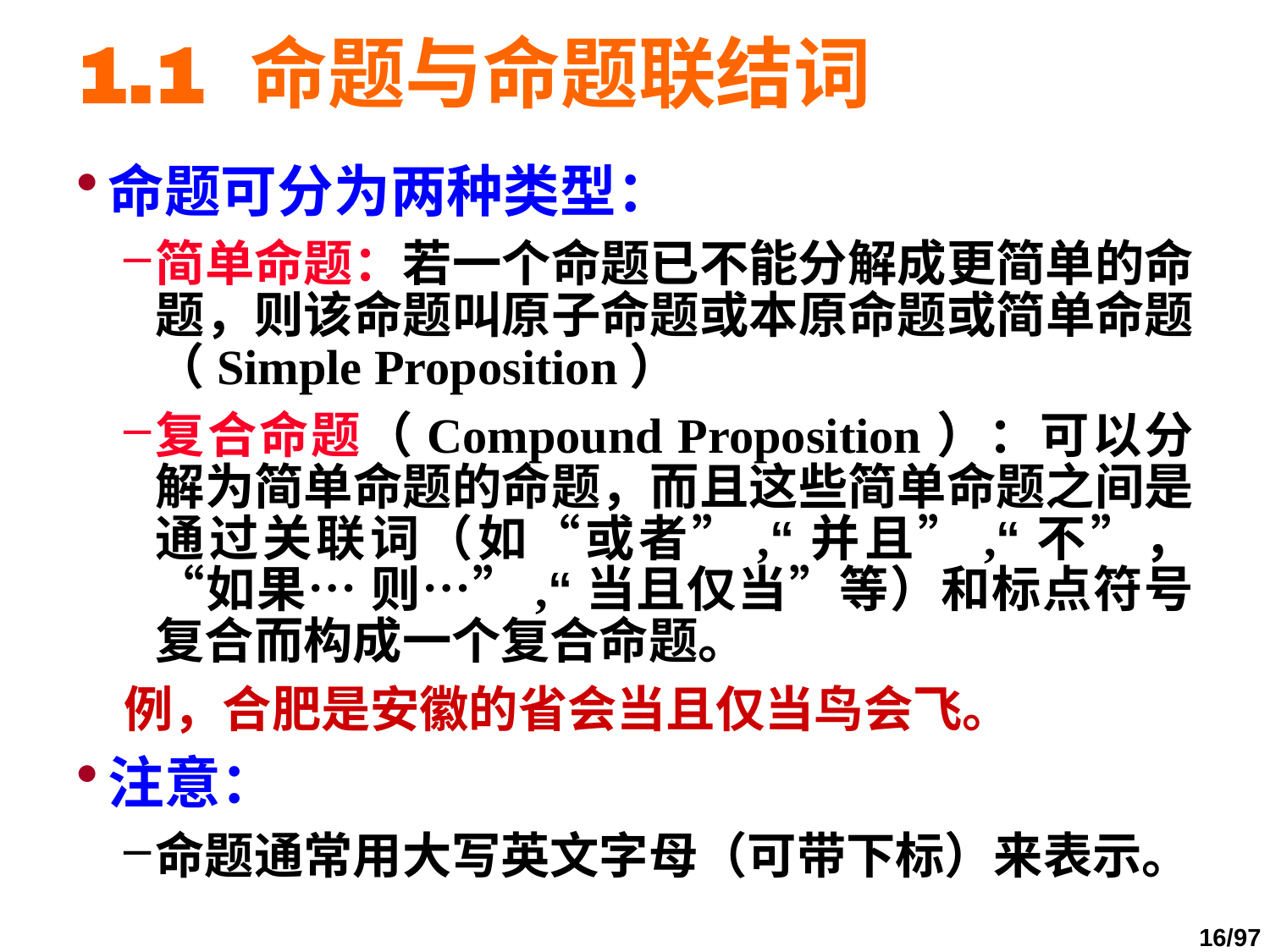

# 1.1 命题与命题联结词

命题可分为两种类型：
简单命题：若一个命题已不能分解成更简单的命题，则该命题叫原子命题或本原命题或简单命题（Simple Proposition）
复合命题（Compound Proposition）：可以分解为简单命题的命题，而且这些简单命题之间是通过关联词（如“或者”,“并且”,“不”，“如果… 则…”,“当且仅当”等）和标点符号复合而构成一个复合命题。
例，合肥是安徽的省会当且仅当鸟会飞。
注意：
命题通常用大写英文字母（可带下标）来表示。